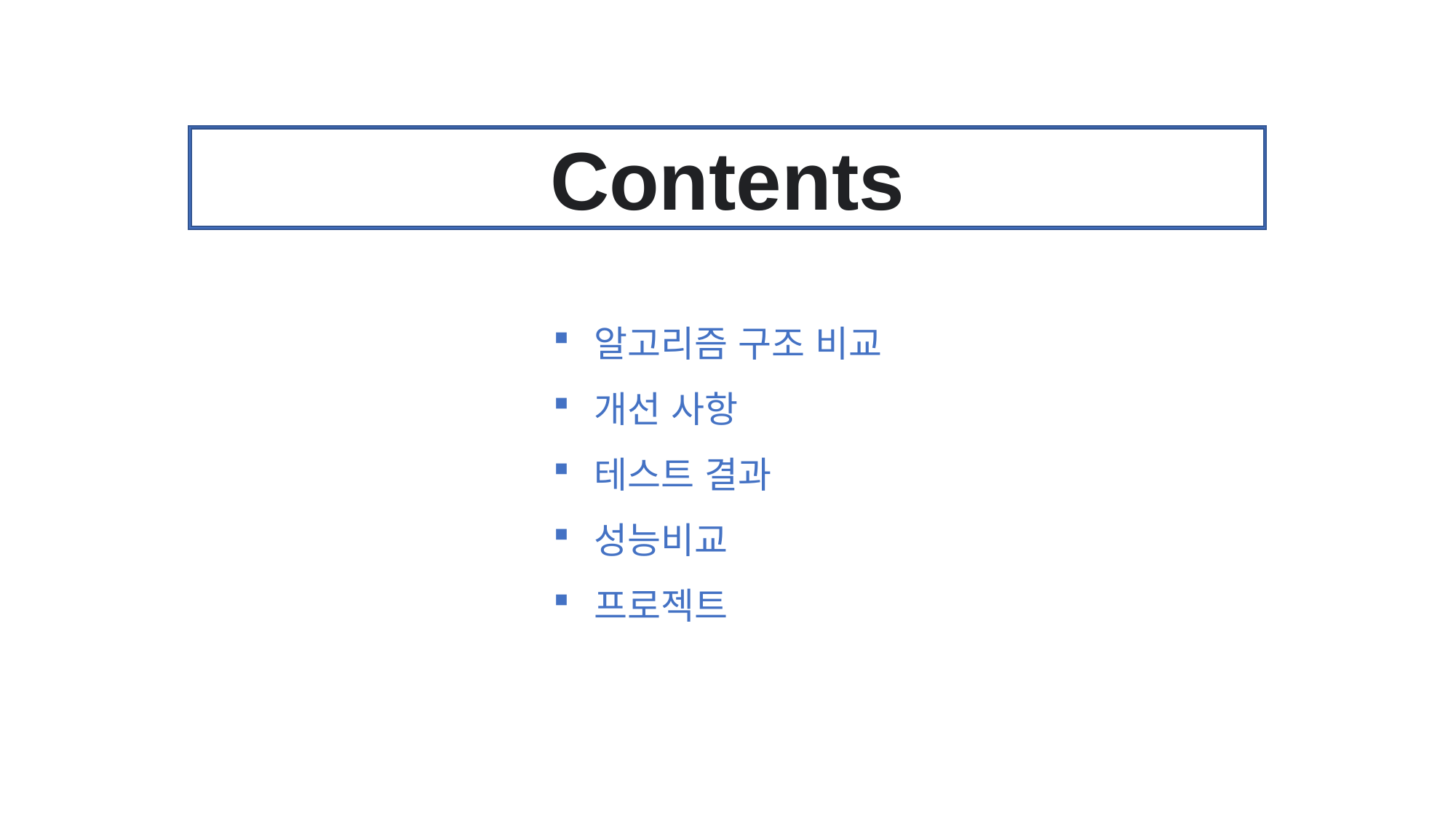

Contents
알고리즘 구조 비교
개선 사항
테스트 결과
성능비교
프로젝트